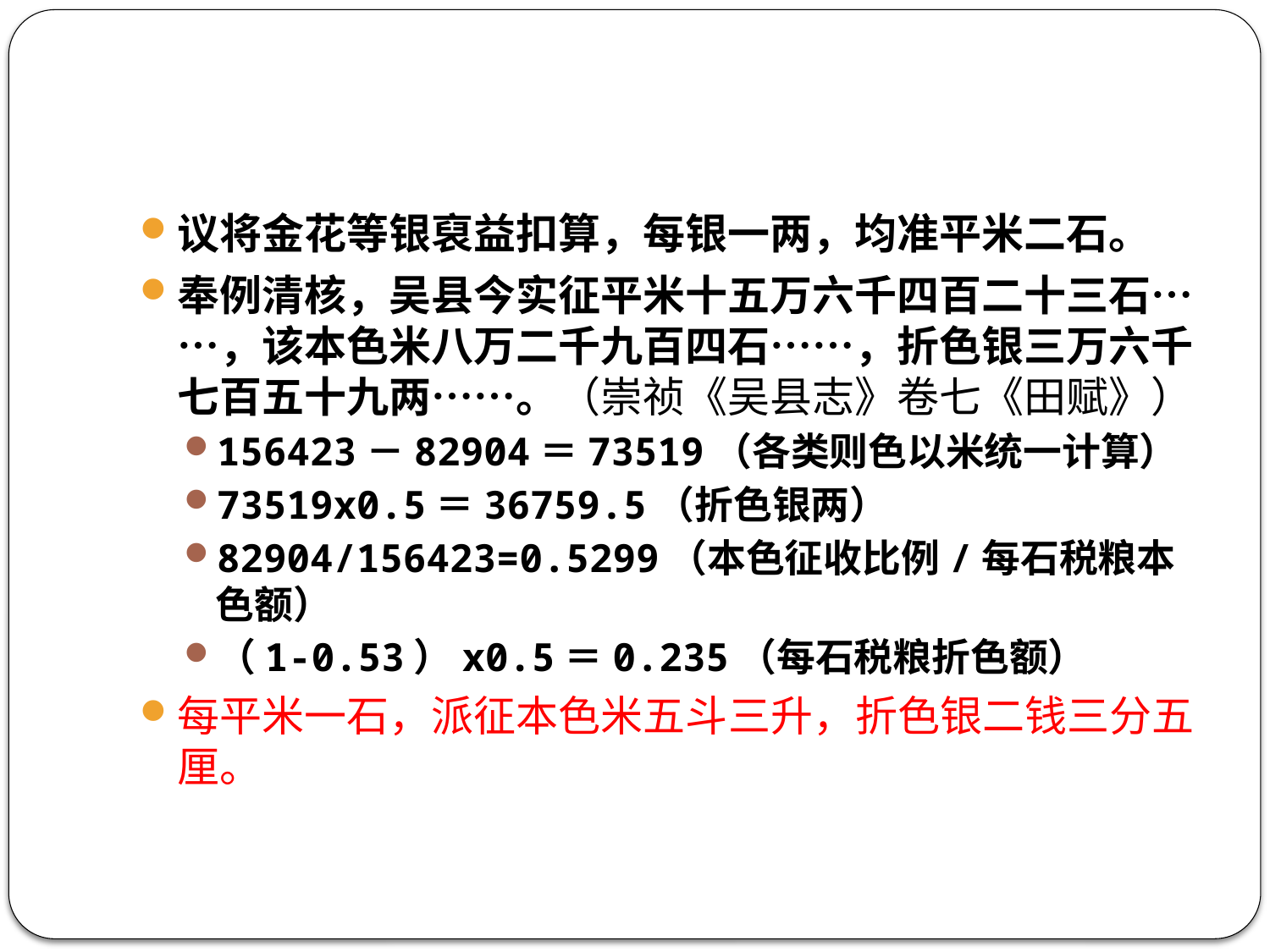

#
议将金花等银裒益扣算，每银一两，均准平米二石。
奉例清核，吴县今实征平米十五万六千四百二十三石……，该本色米八万二千九百四石……，折色银三万六千七百五十九两……。（崇祯《吴县志》卷七《田赋》）
156423－82904＝73519（各类则色以米统一计算）
73519x0.5＝36759.5（折色银两）
82904/156423=0.5299（本色征收比例/每石税粮本色额）
（1-0.53）x0.5＝0.235（每石税粮折色额）
每平米一石，派征本色米五斗三升，折色银二钱三分五厘。